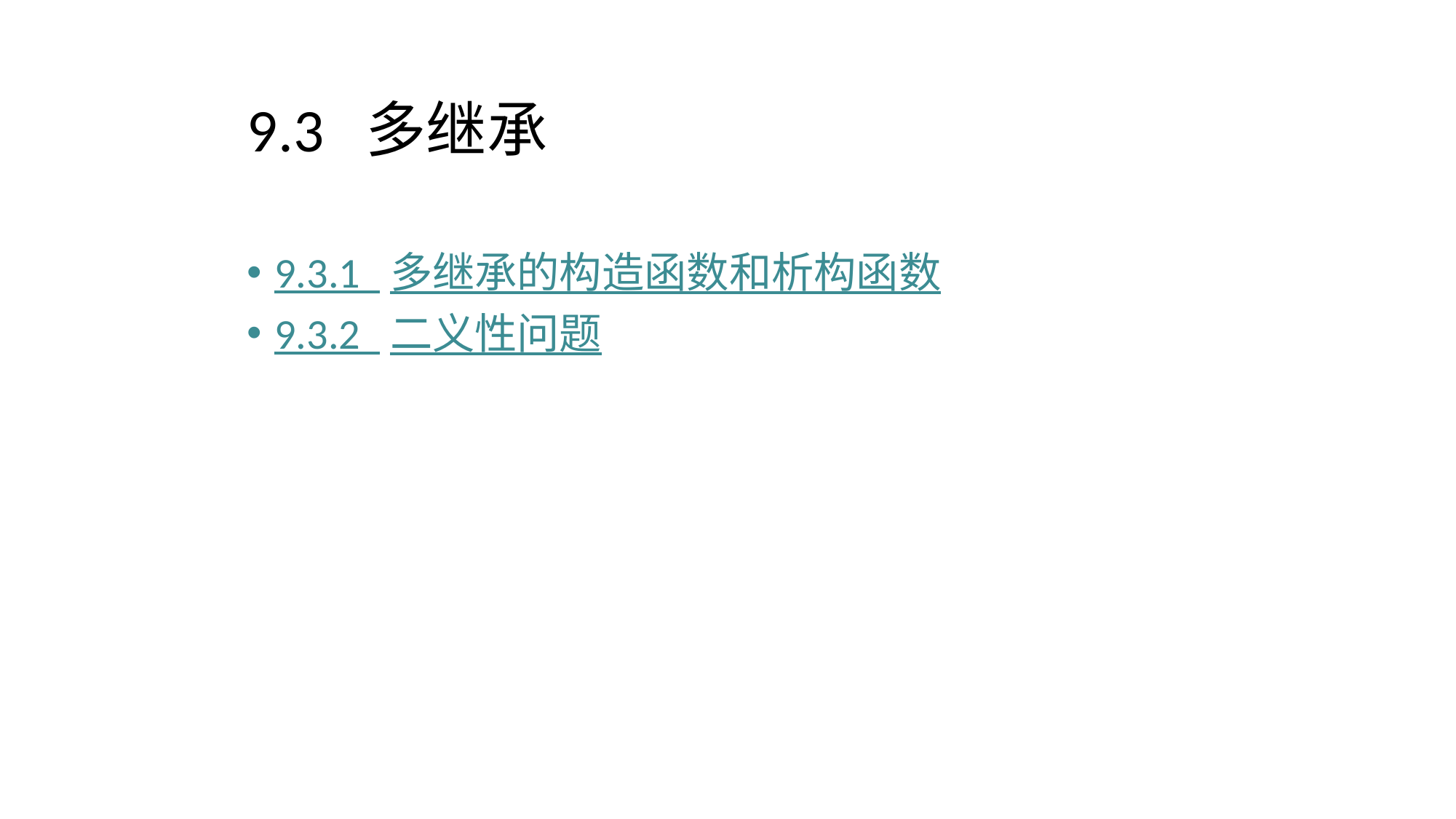

# 9.3  多继承
9.3.1  多继承的构造函数和析构函数
9.3.2  二义性问题